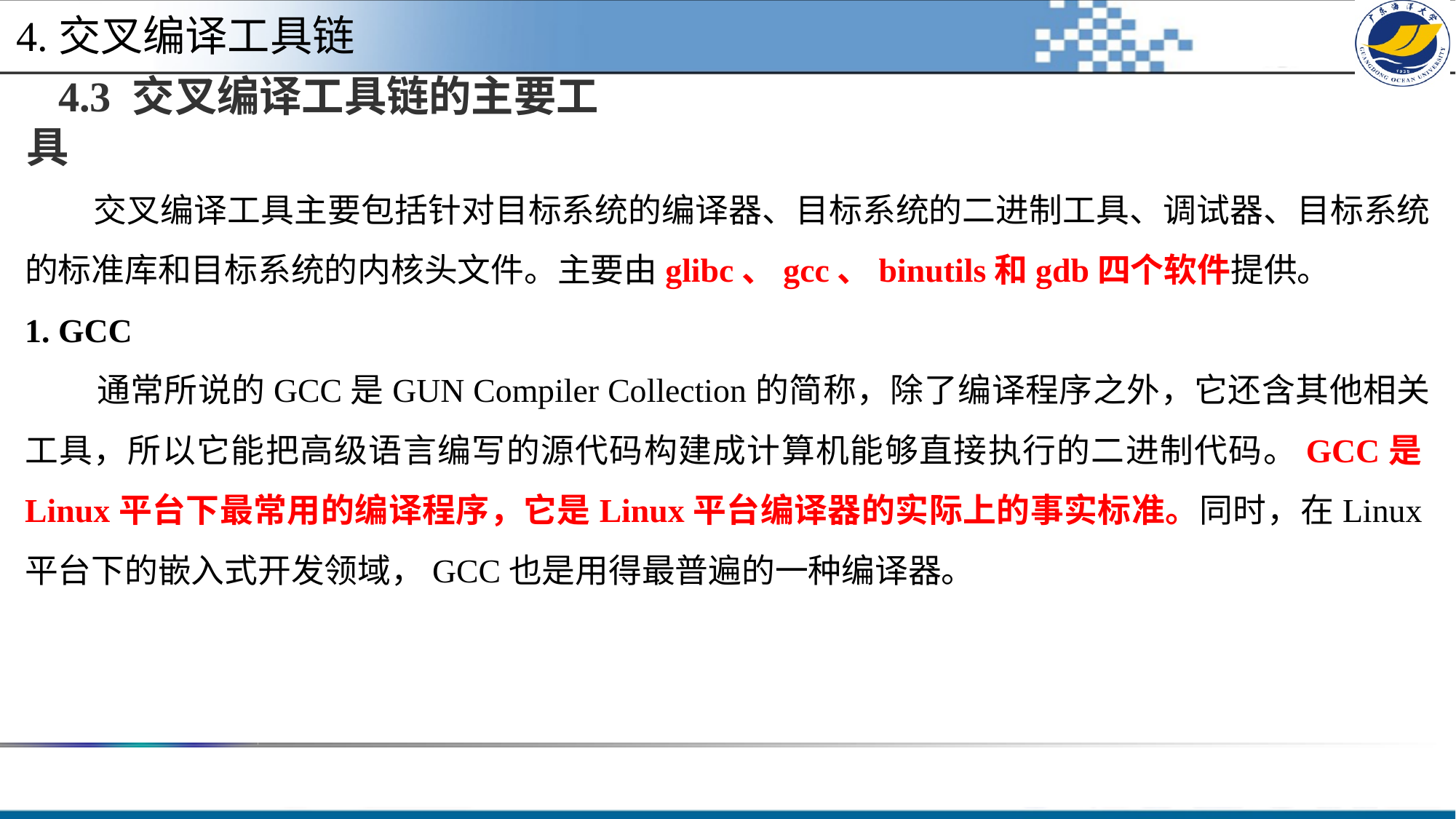

4.交叉编译工具链

4.3 交叉编译工具链的主要工具
        交叉编译工具主要包括针对目标系统的编译器、目标系统的二进制工具、调试器、目标系统的标准库和目标系统的内核头文件。主要由glibc、gcc、binutils和gdb四个软件提供。
1. GCC
        通常所说的GCC是GUN Compiler Collection的简称，除了编译程序之外，它还含其他相关工具，所以它能把高级语言编写的源代码构建成计算机能够直接执行的二进制代码。GCC是Linux平台下最常用的编译程序，它是Linux平台编译器的实际上的事实标准。同时，在Linux平台下的嵌入式开发领域，GCC也是用得最普遍的一种编译器。